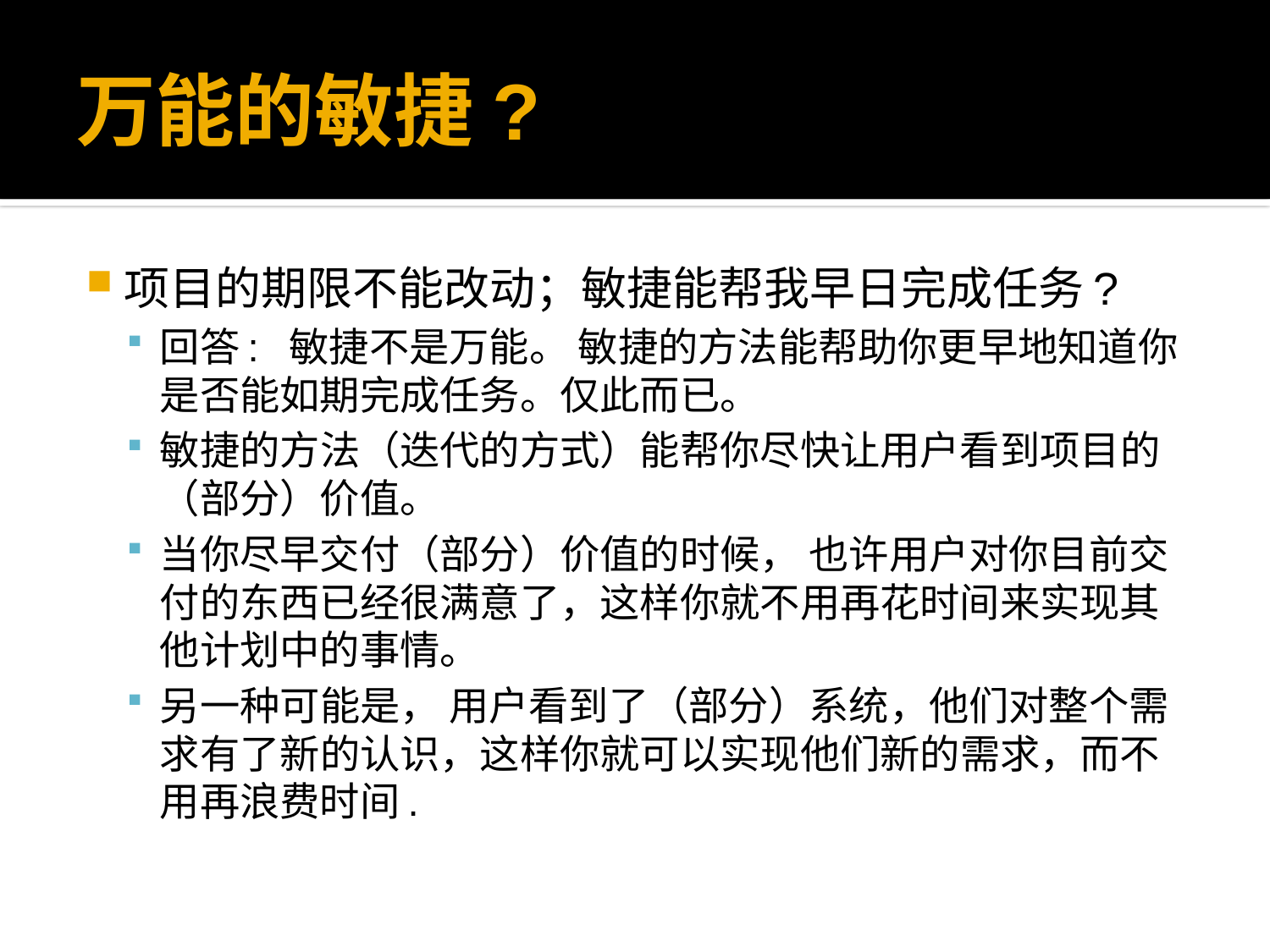

# 万能的敏捷?
项目的期限不能改动；敏捷能帮我早日完成任务?
回答:  敏捷不是万能。 敏捷的方法能帮助你更早地知道你是否能如期完成任务。仅此而已。
敏捷的方法（迭代的方式）能帮你尽快让用户看到项目的（部分）价值。
当你尽早交付（部分）价值的时候， 也许用户对你目前交付的东西已经很满意了，这样你就不用再花时间来实现其他计划中的事情。
另一种可能是， 用户看到了（部分）系统，他们对整个需求有了新的认识，这样你就可以实现他们新的需求，而不用再浪费时间.